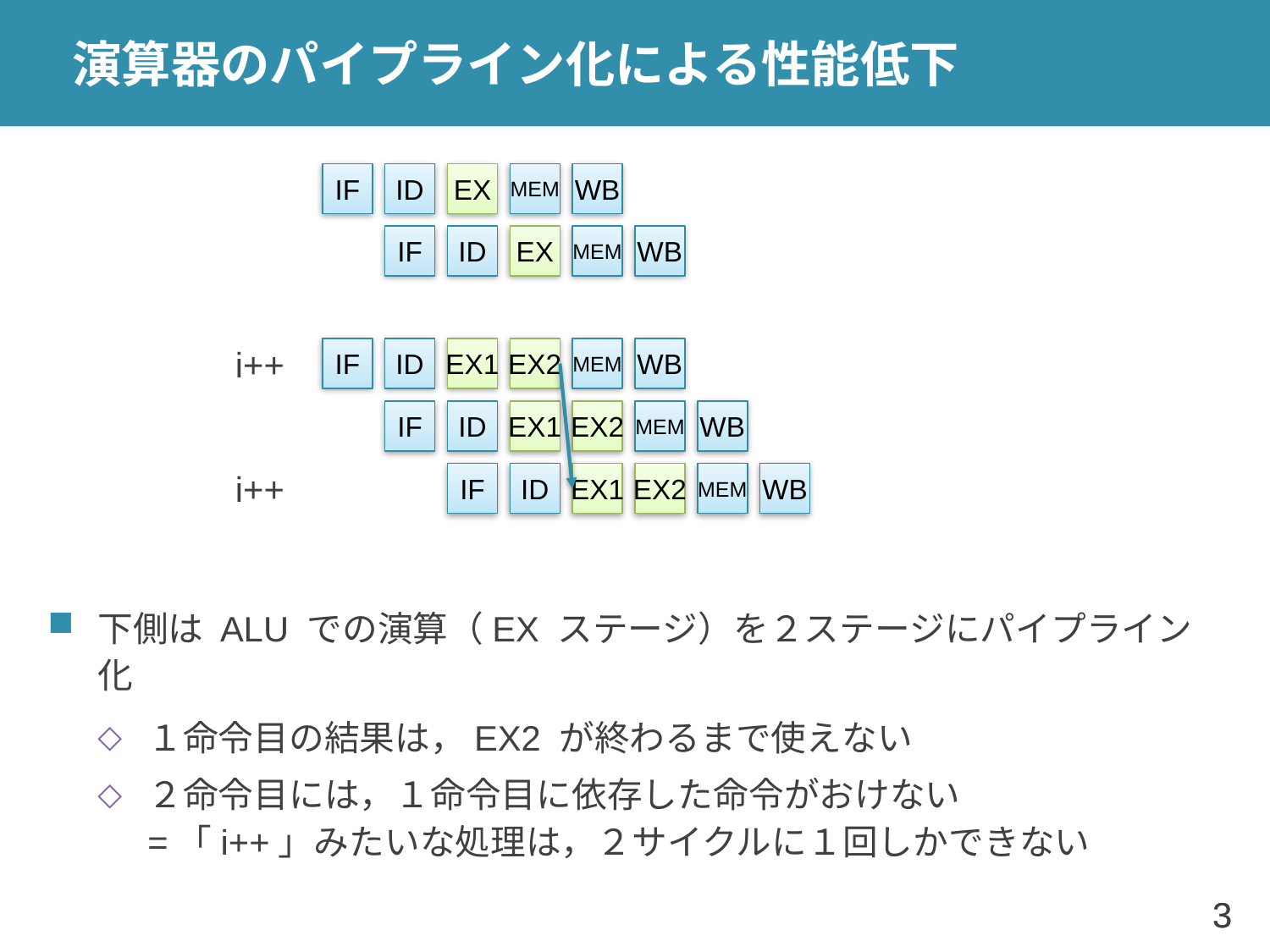

# 演算器のパイプライン化による性能低下
IF
ID
EX
MEM
WB
IF
ID
EX
MEM
WB
i++
IF
ID
EX1
EX2
MEM
WB
IF
ID
EX1
EX2
MEM
WB
i++
IF
ID
EX1
EX2
MEM
WB
下側は ALU での演算（EX ステージ）を２ステージにパイプライン化
１命令目の結果は，EX2 が終わるまで使えない
２命令目には，１命令目に依存した命令がおけない
=「i++」みたいな処理は，２サイクルに１回しかできない